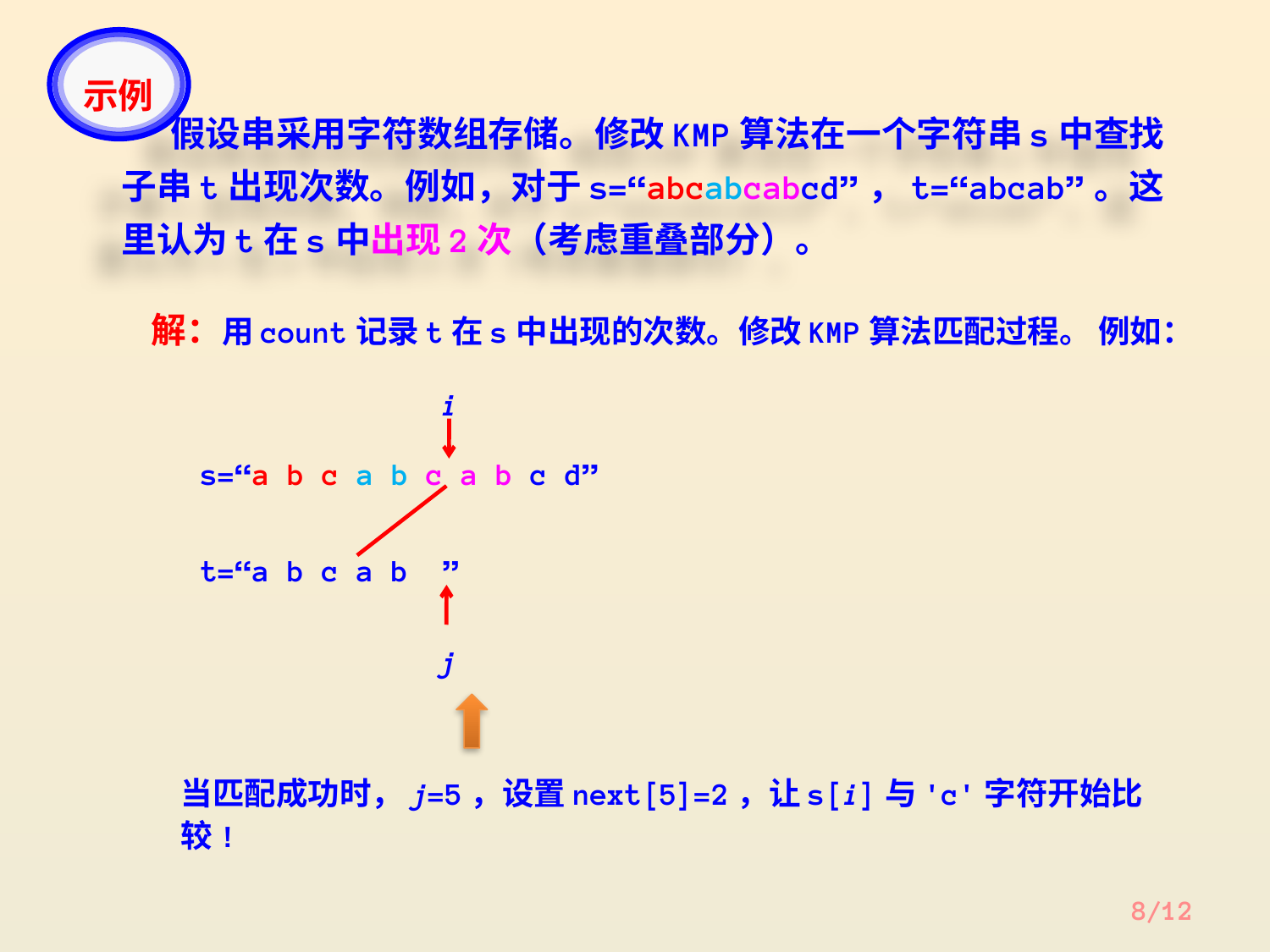

示例
     假设串采用字符数组存储。修改KMP算法在一个字符串s中查找子串t出现次数。例如，对于s=“abcabcabcd”，t=“abcab”。这里认为t在s中出现2次（考虑重叠部分）。
解：用count记录t在s中出现的次数。修改KMP算法匹配过程。 例如：
i
s=“a b c a b c a b c d”
t=“a b c a b  ”
j

当匹配成功时，j=5，设置next[5]=2，让s[i]与'c'字符开始比较!
8/12